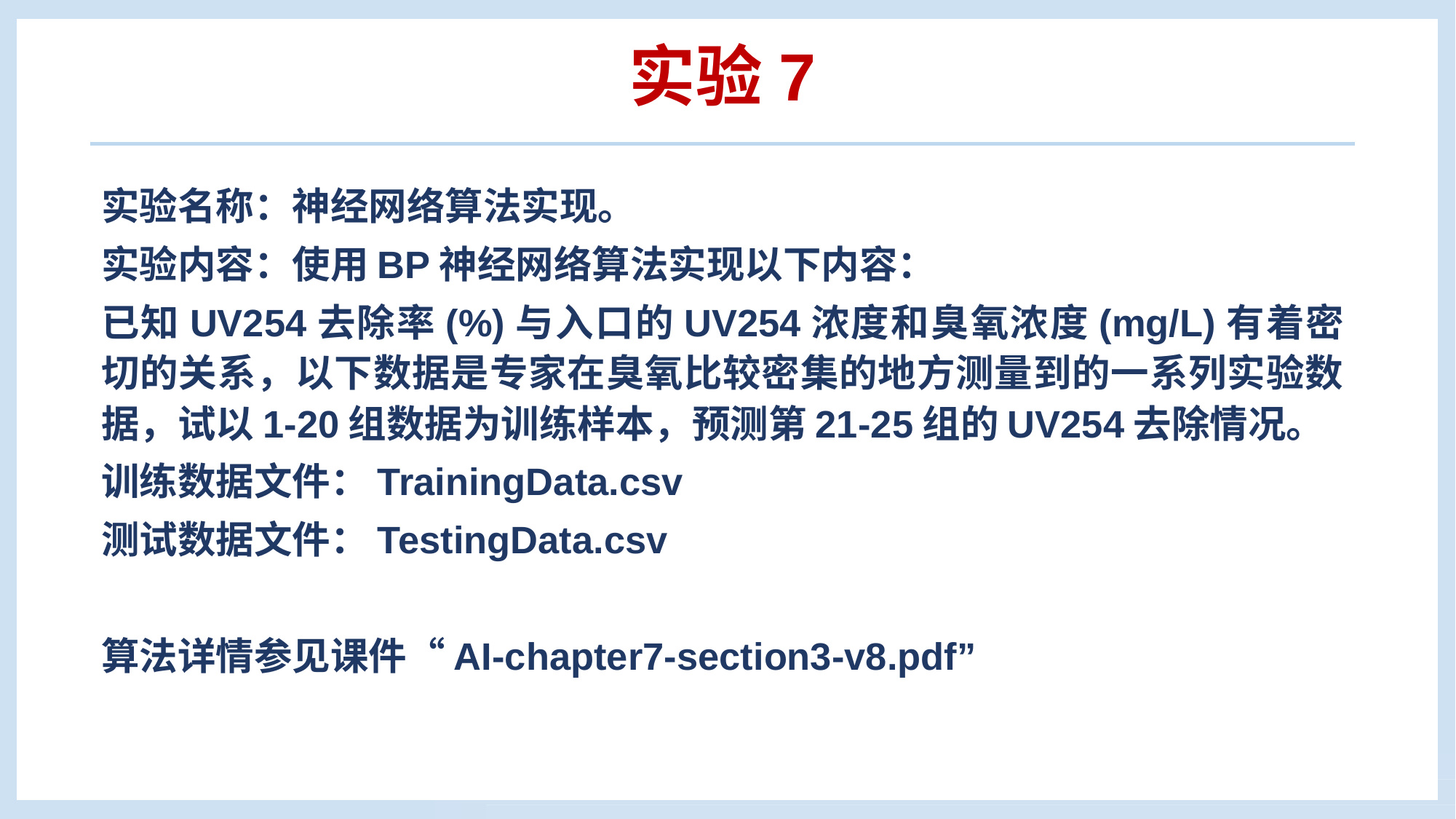

# 实验7
实验名称：神经网络算法实现。
实验内容：使用BP神经网络算法实现以下内容：
已知UV254去除率(%)与入口的UV254浓度和臭氧浓度(mg/L)有着密切的关系，以下数据是专家在臭氧比较密集的地方测量到的一系列实验数据，试以1-20组数据为训练样本，预测第21-25组的UV254去除情况。
训练数据文件：TrainingData.csv
测试数据文件：TestingData.csv

算法详情参见课件“AI-chapter7-section3-v8.pdf”